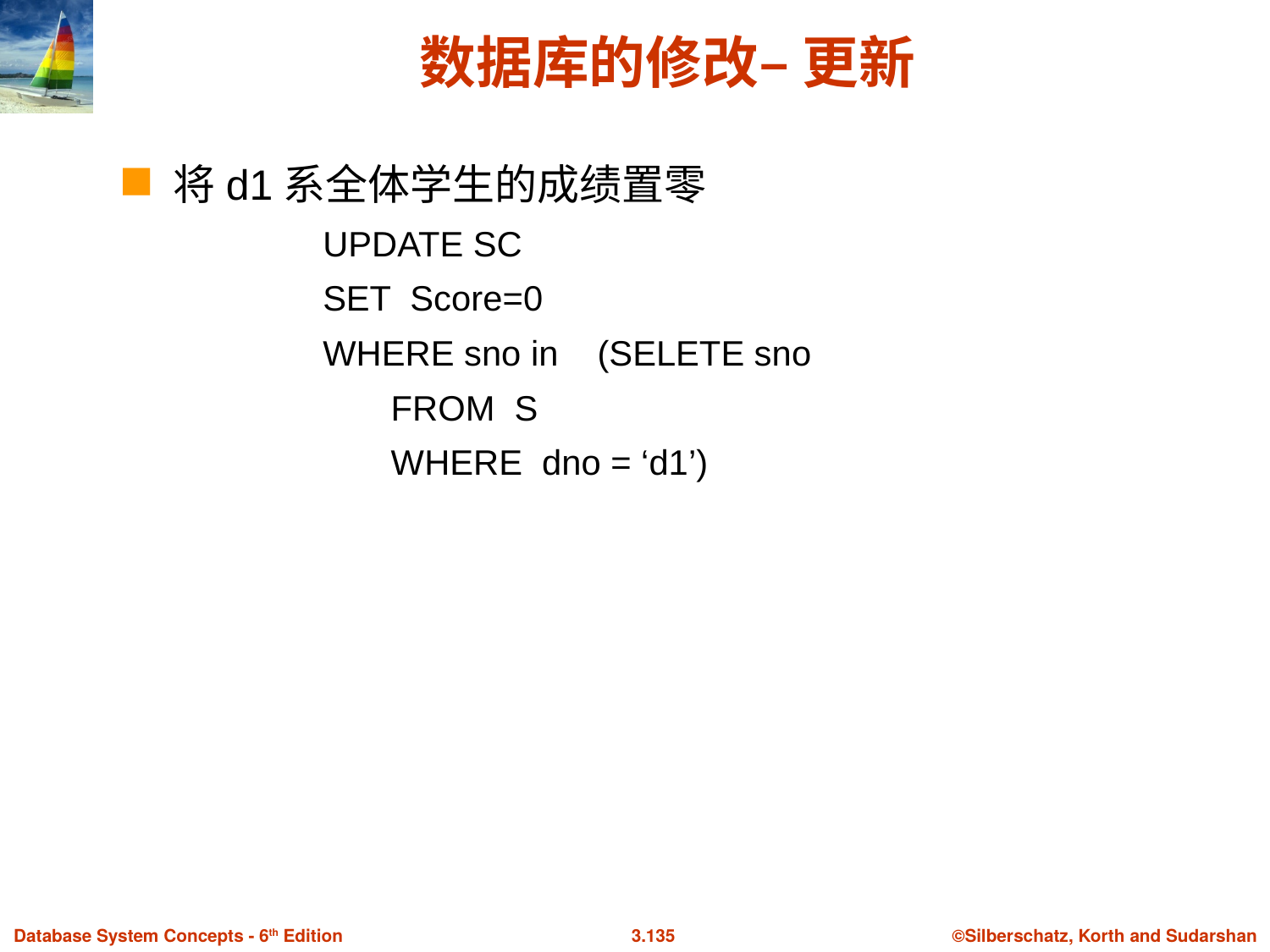

# 数据库的修改– 更新
将d1系全体学生的成绩置零
        UPDATE SC
        SET  Score=0
        WHERE sno in    (SELETE sno
               FROM  S
               WHERE  dno = ‘d1’)